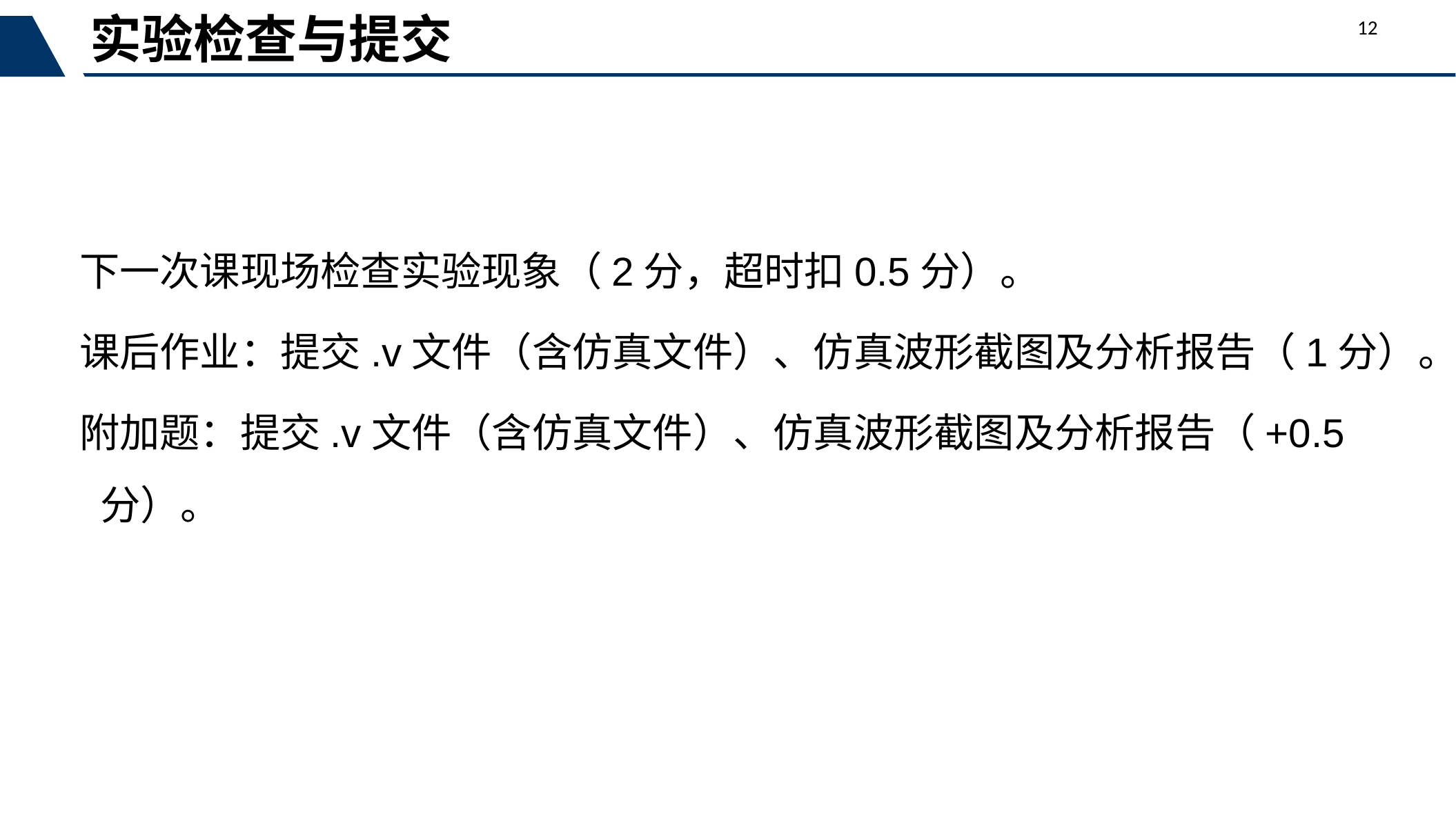

实验检查与提交
12

下一次课现场检查实验现象（2分，超时扣0.5分）。
课后作业：提交.v文件（含仿真文件）、仿真波形截图及分析报告（1分）。
附加题：提交.v文件（含仿真文件）、仿真波形截图及分析报告（+0.5分）。